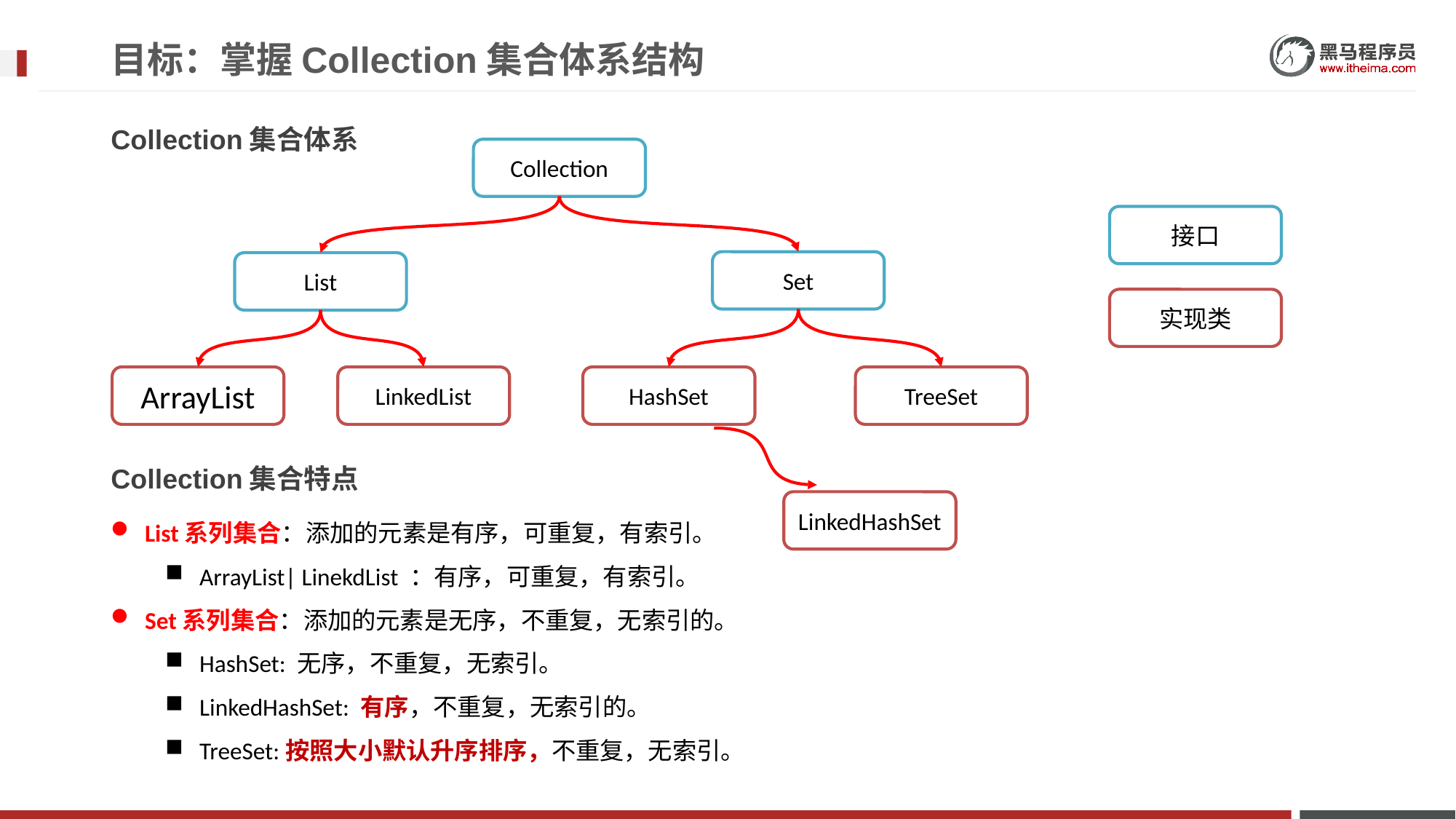

目标：掌握Collection集合体系结构
Collection集合体系
Collection
接口
Set
List
实现类
ArrayList
LinkedList
HashSet
TreeSet
Collection集合特点
LinkedHashSet
List系列集合：添加的元素是有序，可重复，有索引。
ArrayList| LinekdList ：有序，可重复，有索引。
Set系列集合：添加的元素是无序，不重复，无索引的。
HashSet: 无序，不重复，无索引。
LinkedHashSet: 有序，不重复，无索引的。
TreeSet:按照大小默认升序排序，不重复，无索引。